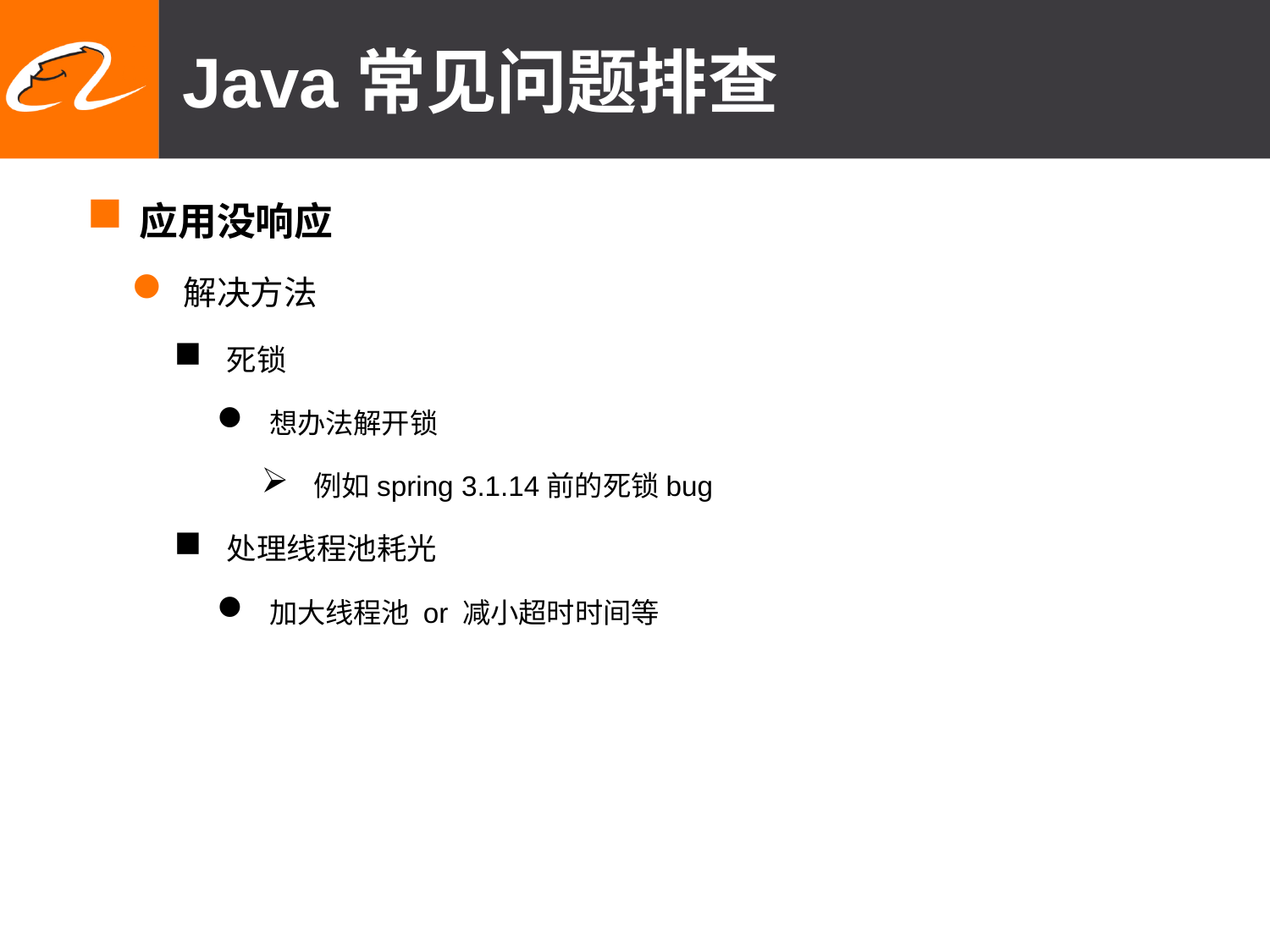

# Java常见问题排查
应用没响应
解决方法
死锁
想办法解开锁
例如spring 3.1.14前的死锁bug
处理线程池耗光
加大线程池 or 减小超时时间等